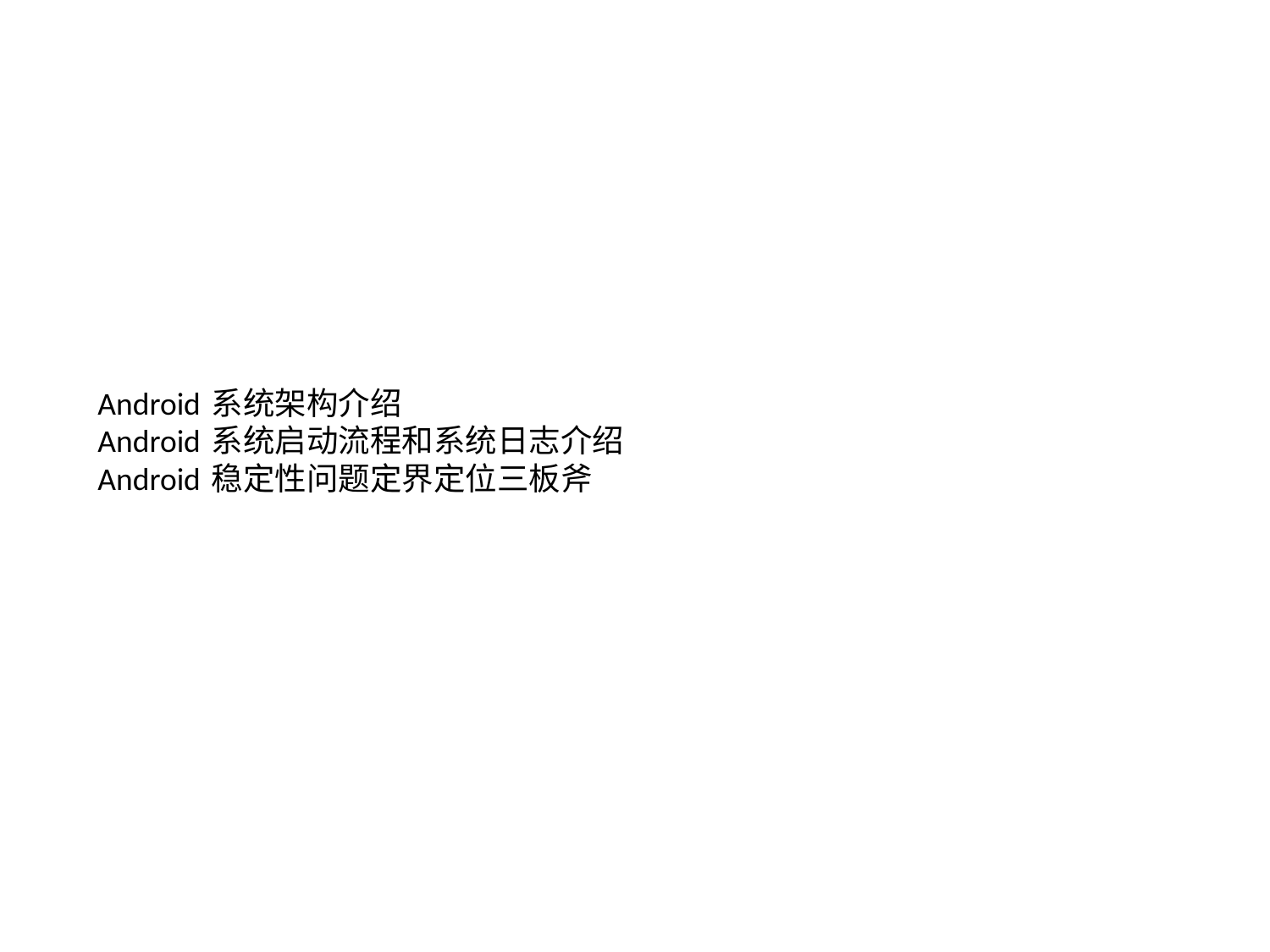

# Android 系统架构介绍 Android 系统启动流程和系统日志介绍 Android 稳定性问题定界定位三板斧